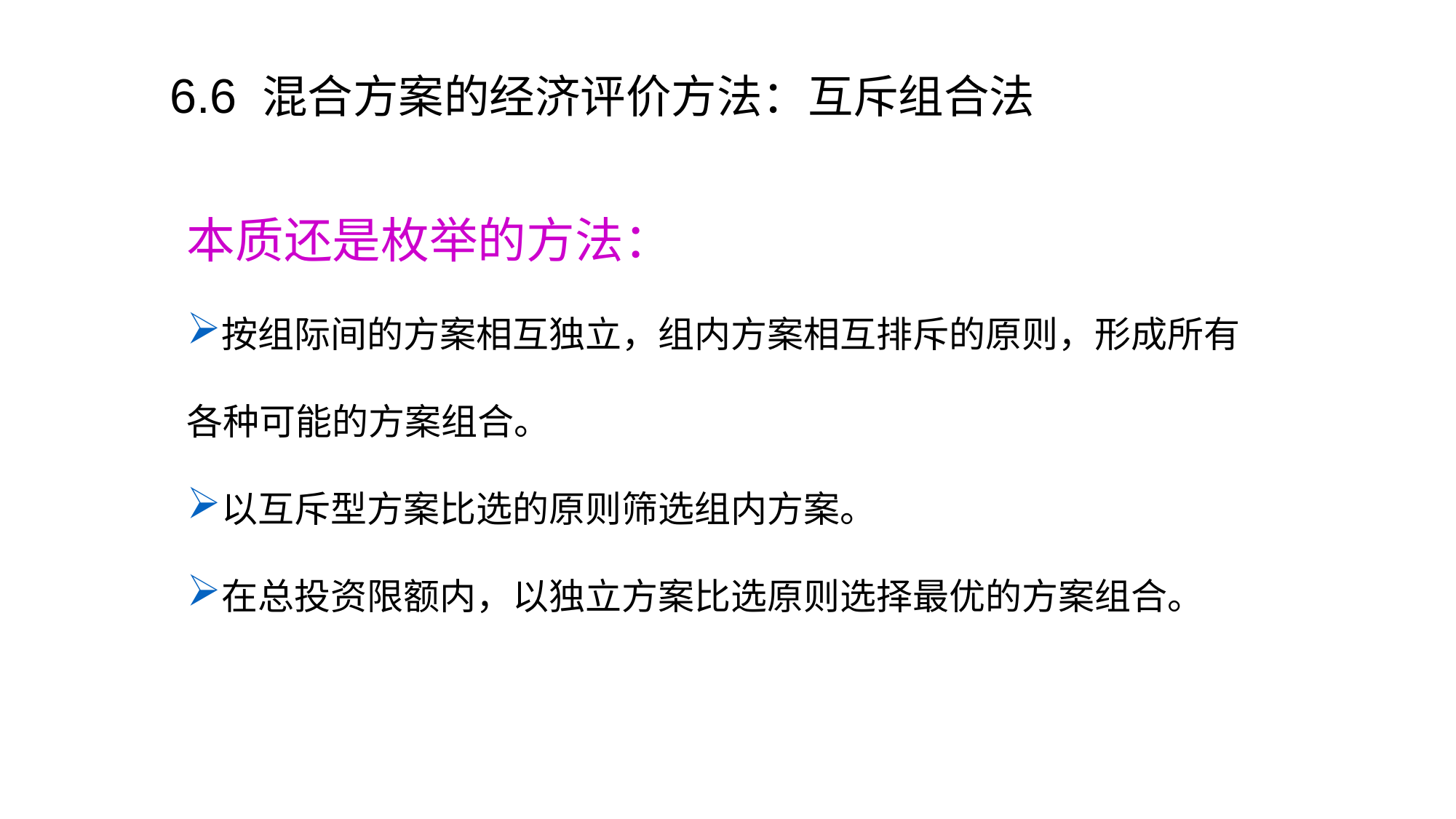

6.6 混合方案的经济评价方法：互斥组合法
本质还是枚举的方法：
按组际间的方案相互独立，组内方案相互排斥的原则，形成所有各种可能的方案组合。
以互斥型方案比选的原则筛选组内方案。
在总投资限额内，以独立方案比选原则选择最优的方案组合。
25